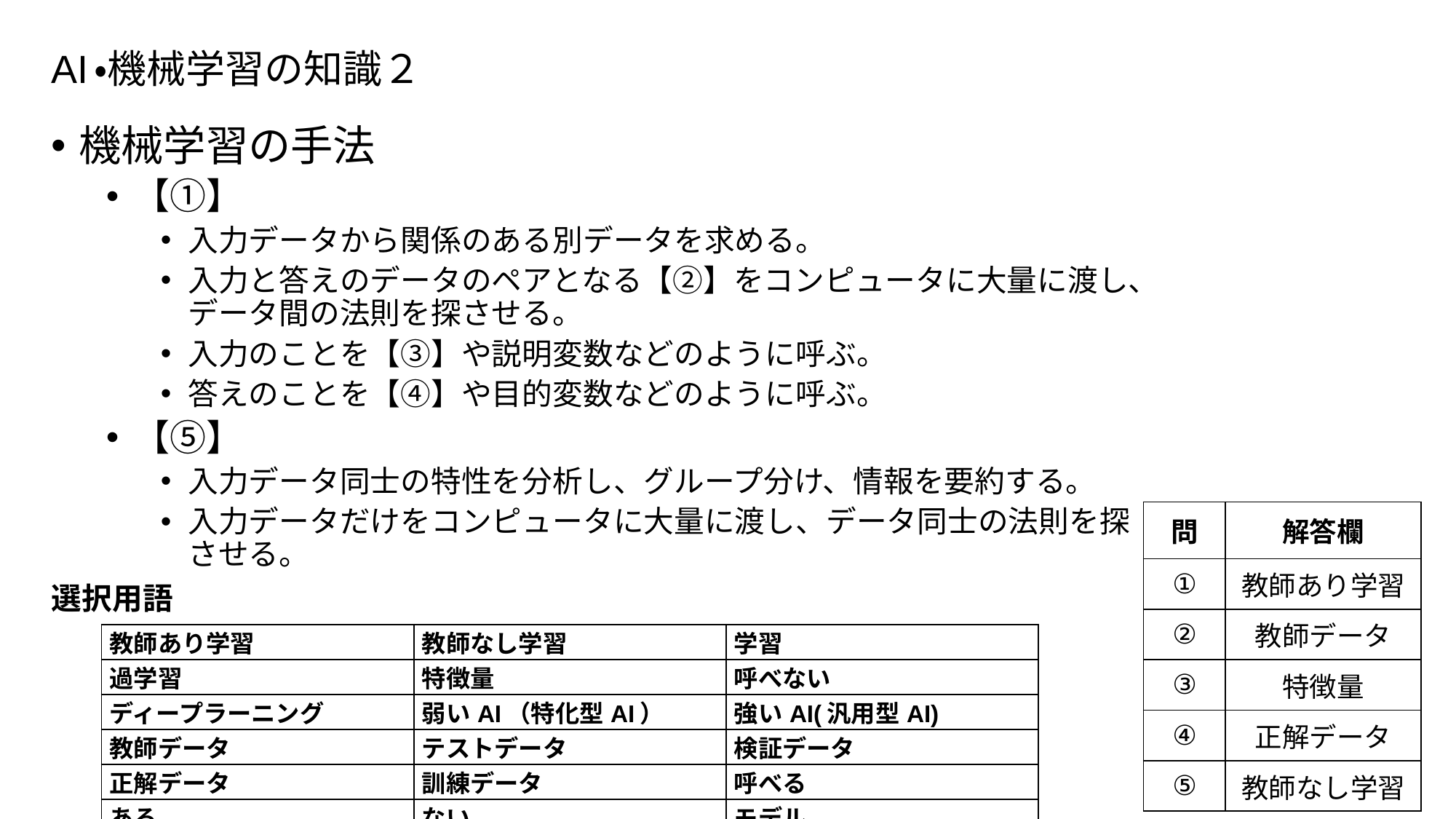

# AI・機械学習の知識２
機械学習の手法
【①】
入力データから関係のある別データを求める。
入力と答えのデータのペアとなる【②】をコンピュータに大量に渡し、データ間の法則を探させる。
入力のことを【③】や説明変数などのように呼ぶ。
答えのことを【④】や目的変数などのように呼ぶ。
【⑤】
入力データ同士の特性を分析し、グループ分け、情報を要約する。
入力データだけをコンピュータに大量に渡し、データ同士の法則を探させる。
| 問 | 解答欄 |
| --- | --- |
| ① | 教師あり学習 |
| ② | 教師データ |
| ③ | 特徴量 |
| ④ | 正解データ |
| ⑤ | 教師なし学習 |
選択用語
| 教師あり学習 | 教師なし学習 | 学習 |
| --- | --- | --- |
| 過学習 | 特徴量 | 呼べない |
| ディープラーニング | 弱いAI（特化型AI） | 強いAI(汎用型AI) |
| 教師データ | テストデータ | 検証データ |
| 正解データ | 訓練データ | 呼べる |
| ある | ない | モデル |